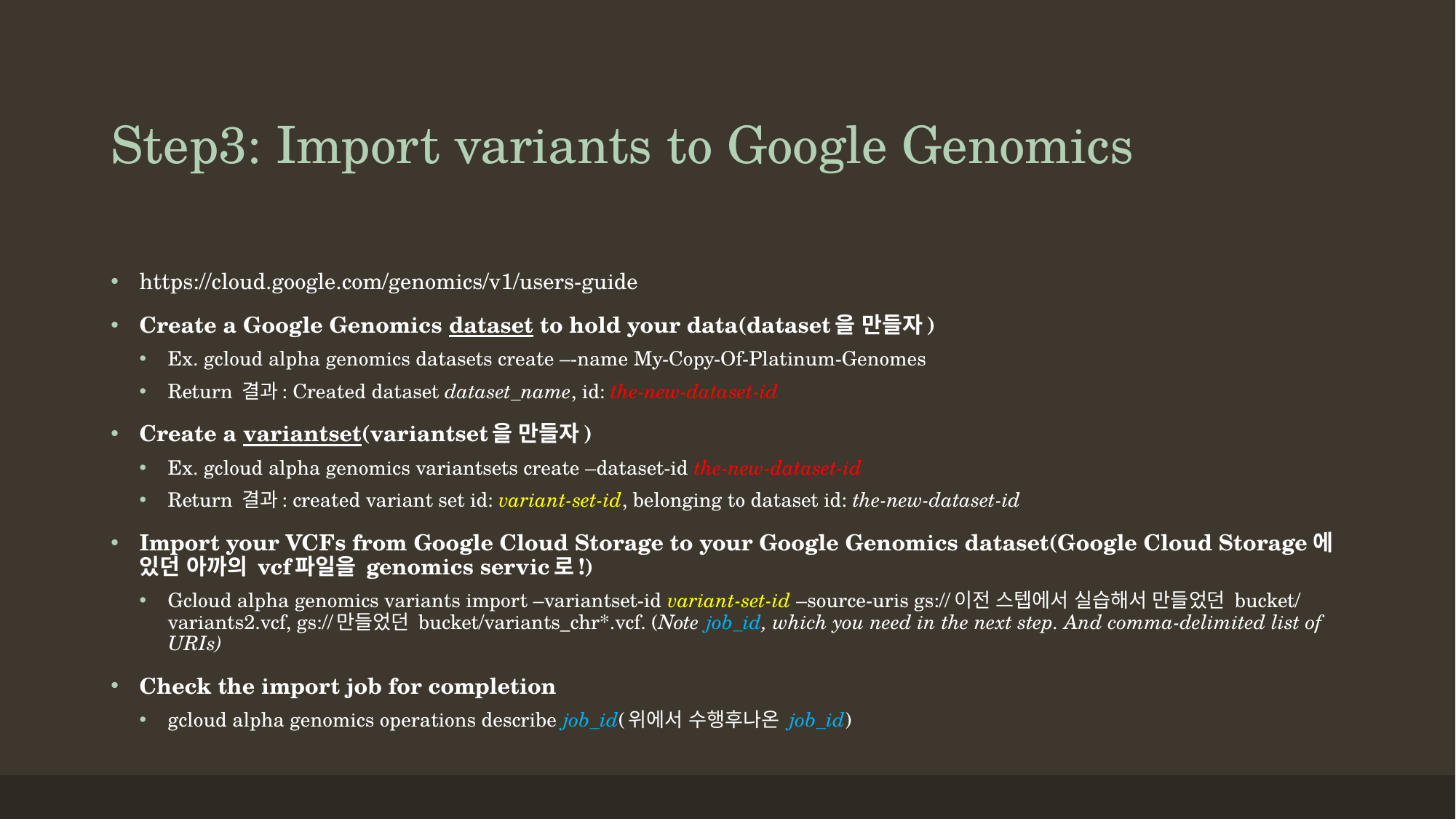

# Step3: Import variants to Google Genomics

https://cloud.google.com/genomics/v1/users-guide
Create a Google Genomics dataset to hold your data(dataset을 만들자)
Ex. gcloud alpha genomics datasets create –-name My-Copy-Of-Platinum-Genomes
Return 결과: Created dataset dataset_name, id: the-new-dataset-id
Create a variantset(variantset을 만들자)
Ex. gcloud alpha genomics variantsets create –dataset-id the-new-dataset-id
Return 결과: created variant set id: variant-set-id, belonging to dataset id: the-new-dataset-id
Import your VCFs from Google Cloud Storage to your Google Genomics dataset(Google Cloud Storage에 있던 아까의 vcf파일을 genomics servic로!)
Gcloud alpha genomics variants import –variantset-id variant-set-id –source-uris gs://이전 스텝에서 실습해서 만들었던 bucket/variants2.vcf, gs://만들었던 bucket/variants_chr*.vcf. (Note job_id, which you need in the next step. And comma-delimited list of URIs)
Check the import job for completion
gcloud alpha genomics operations describe job_id(위에서 수행후나온 job_id)